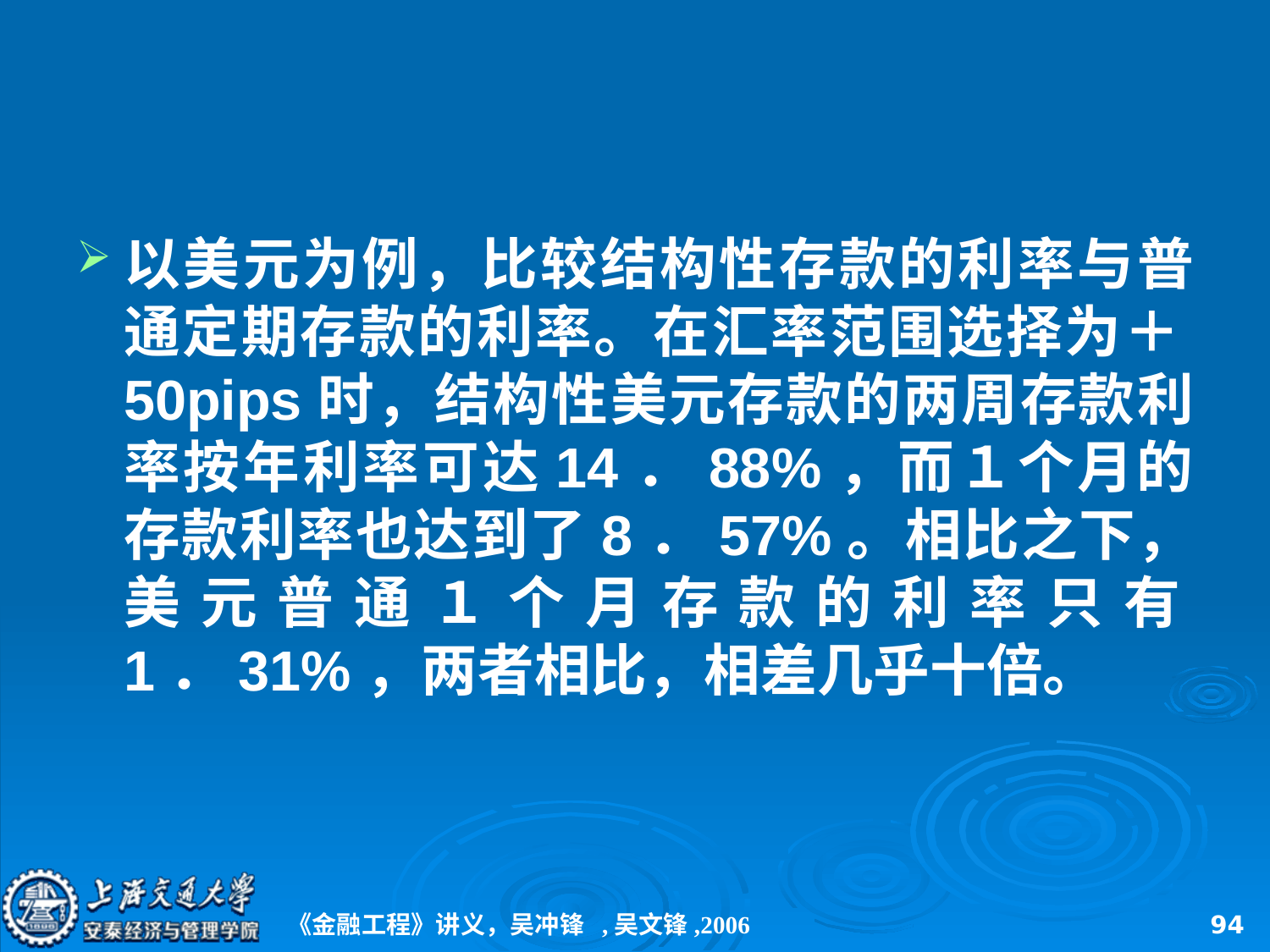

#
以美元为例，比较结构性存款的利率与普通定期存款的利率。在汇率范围选择为＋50pips时，结构性美元存款的两周存款利率按年利率可达14．88%，而１个月的存款利率也达到了8．57%。相比之下，美元普通１个月存款的利率只有1．31%，两者相比，相差几乎十倍。